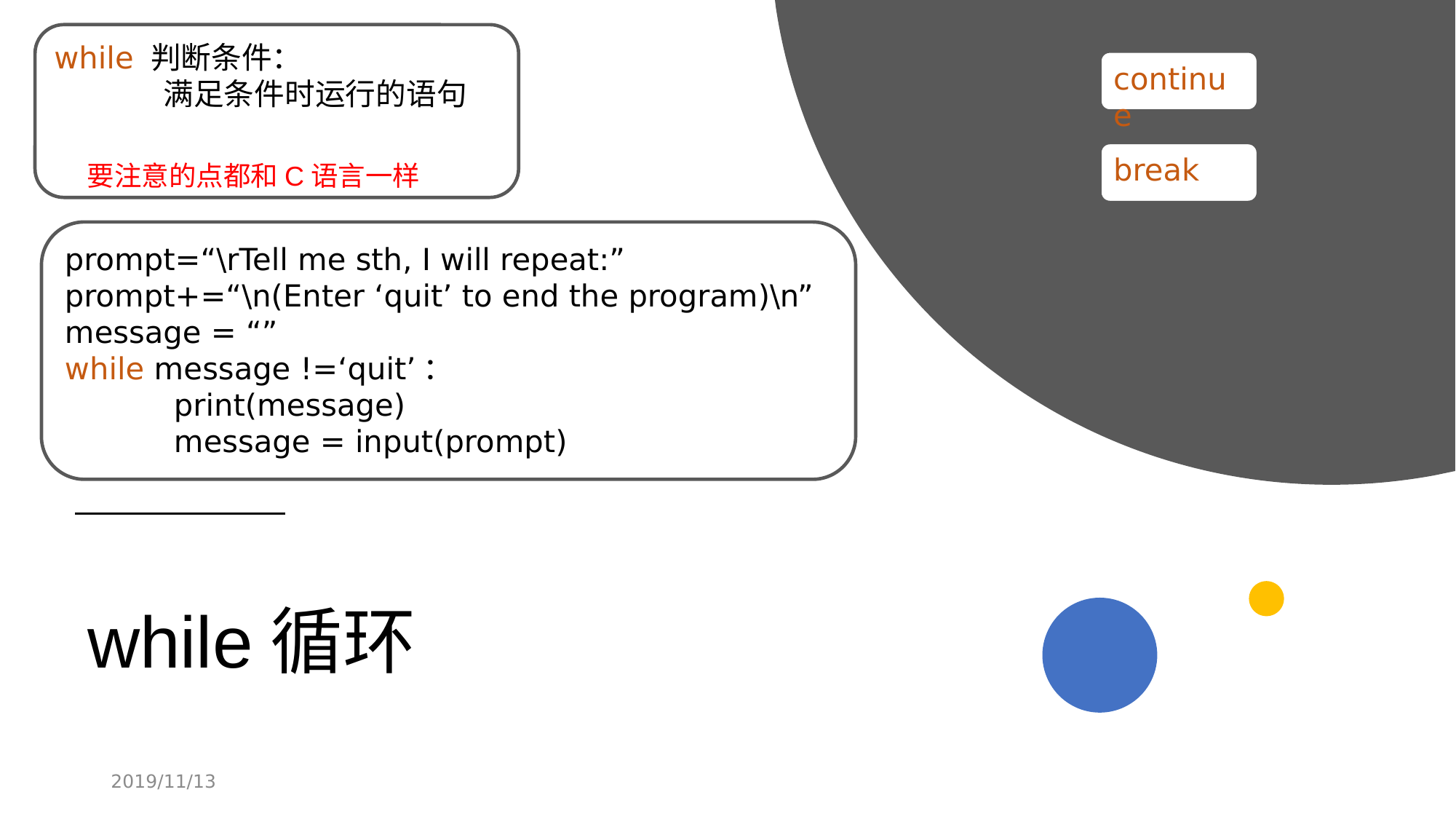

while 判断条件：
	满足条件时运行的语句

continue
break
要注意的点都和C语言一样
prompt=“\rTell me sth, I will repeat:”
prompt+=“\n(Enter ‘quit’ to end the program)\n”
message = “”
while message !=‘quit’：
	print(message)
	message = input(prompt)

# while循环

2019/11/13
高级算法语言和程序设计
27